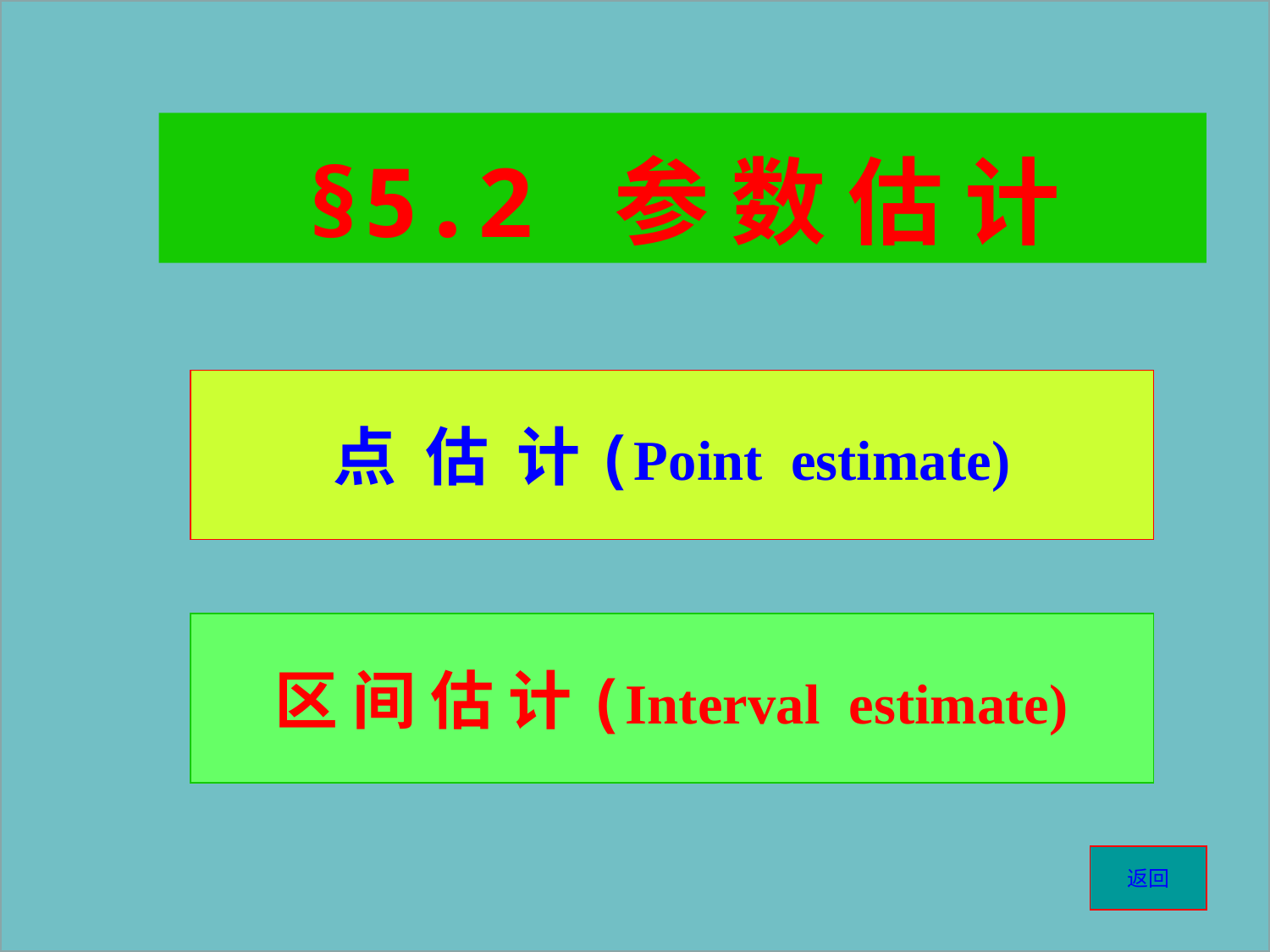

§5.2 参 数 估 计
点  估  计(Point  estimate)
区 间 估 计(Interval  estimate)
返回